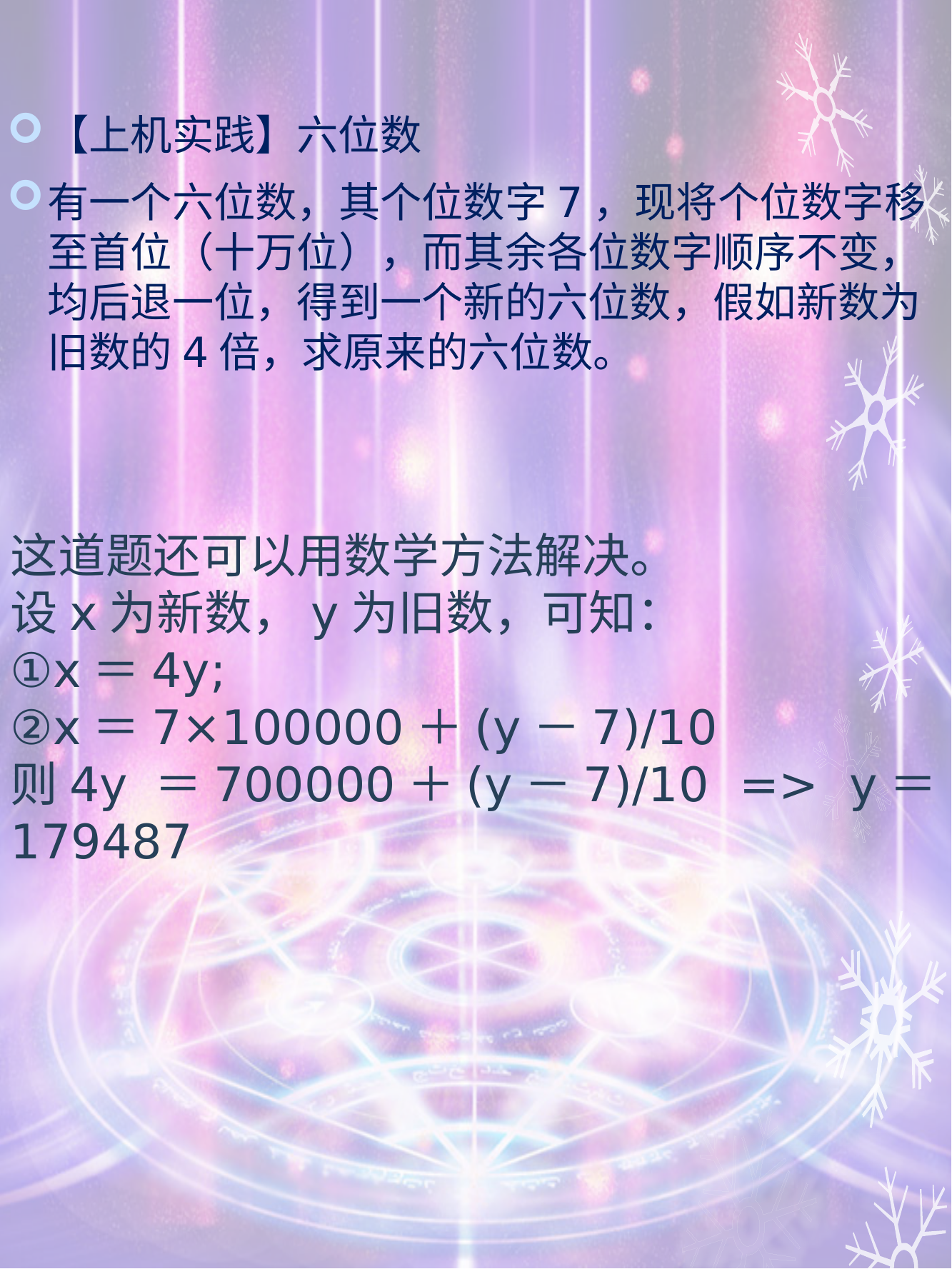

【上机实践】六位数
有一个六位数，其个位数字7，现将个位数字移至首位（十万位），而其余各位数字顺序不变，均后退一位，得到一个新的六位数，假如新数为旧数的4倍，求原来的六位数。
这道题还可以用数学方法解决。
设x为新数，y为旧数，可知：
①x＝4y;  ②x＝7×100000＋(y－7)/10
则4y ＝700000＋(y－7)/10  =>  y＝179487